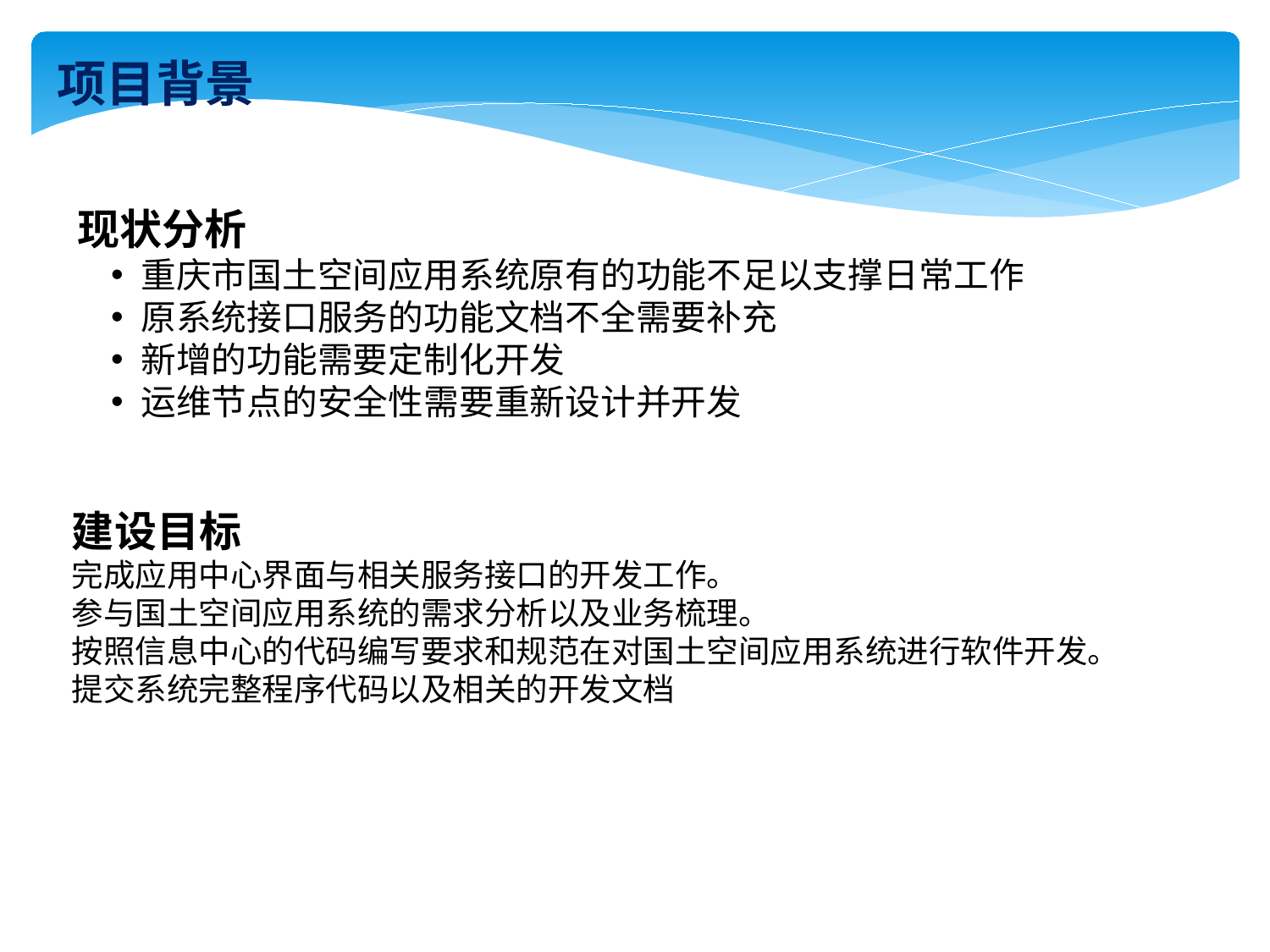

项目背景
现状分析
重庆市国土空间应用系统原有的功能不足以支撑日常工作
原系统接口服务的功能文档不全需要补充
新增的功能需要定制化开发
运维节点的安全性需要重新设计并开发

建设目标
完成应用中心界面与相关服务接口的开发工作。
参与国土空间应用系统的需求分析以及业务梳理。
按照信息中心的代码编写要求和规范在对国土空间应用系统进行软件开发。
提交系统完整程序代码以及相关的开发文档